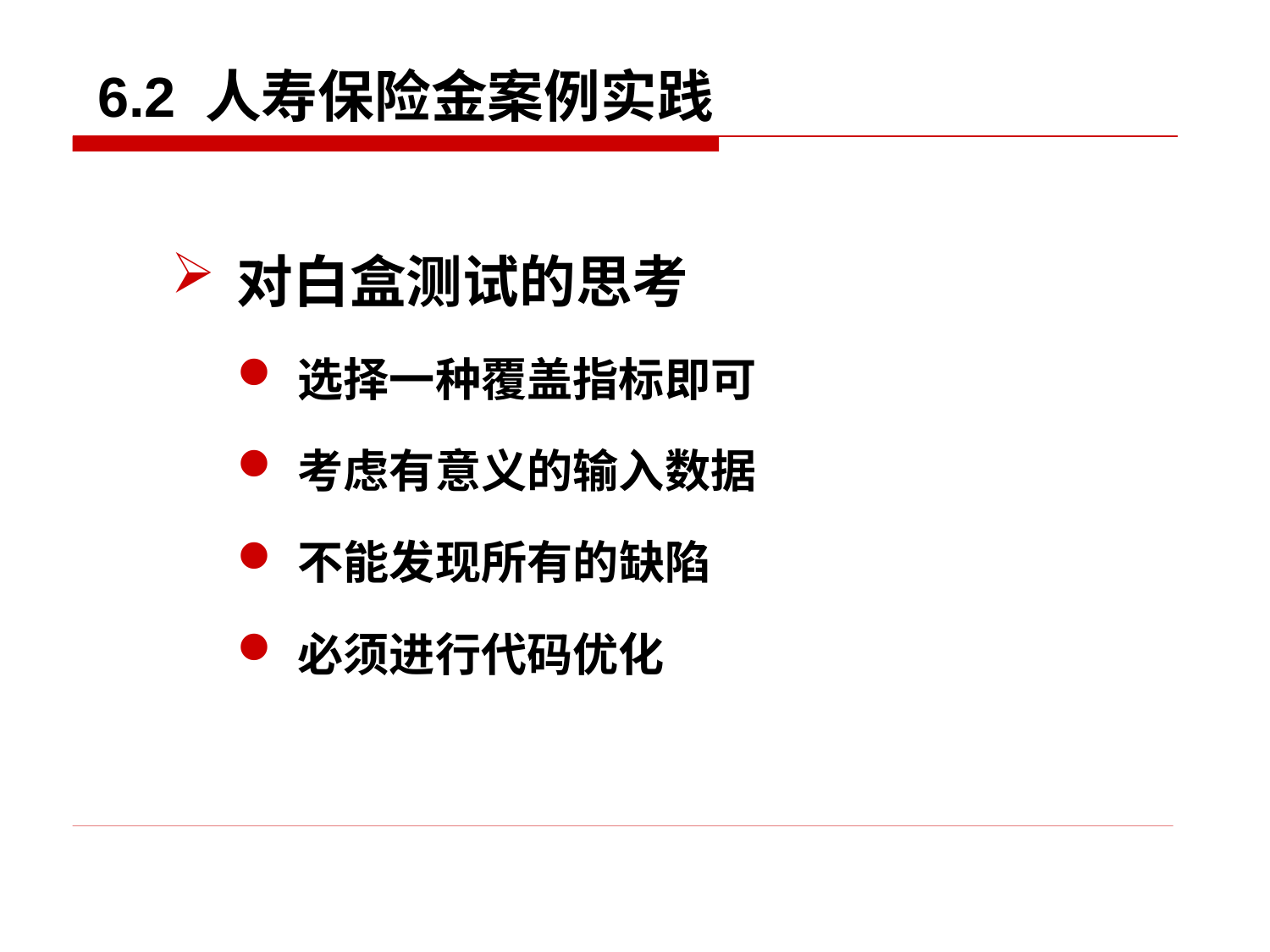

6.2 人寿保险金案例实践
对白盒测试的思考
选择一种覆盖指标即可
考虑有意义的输入数据
不能发现所有的缺陷
必须进行代码优化